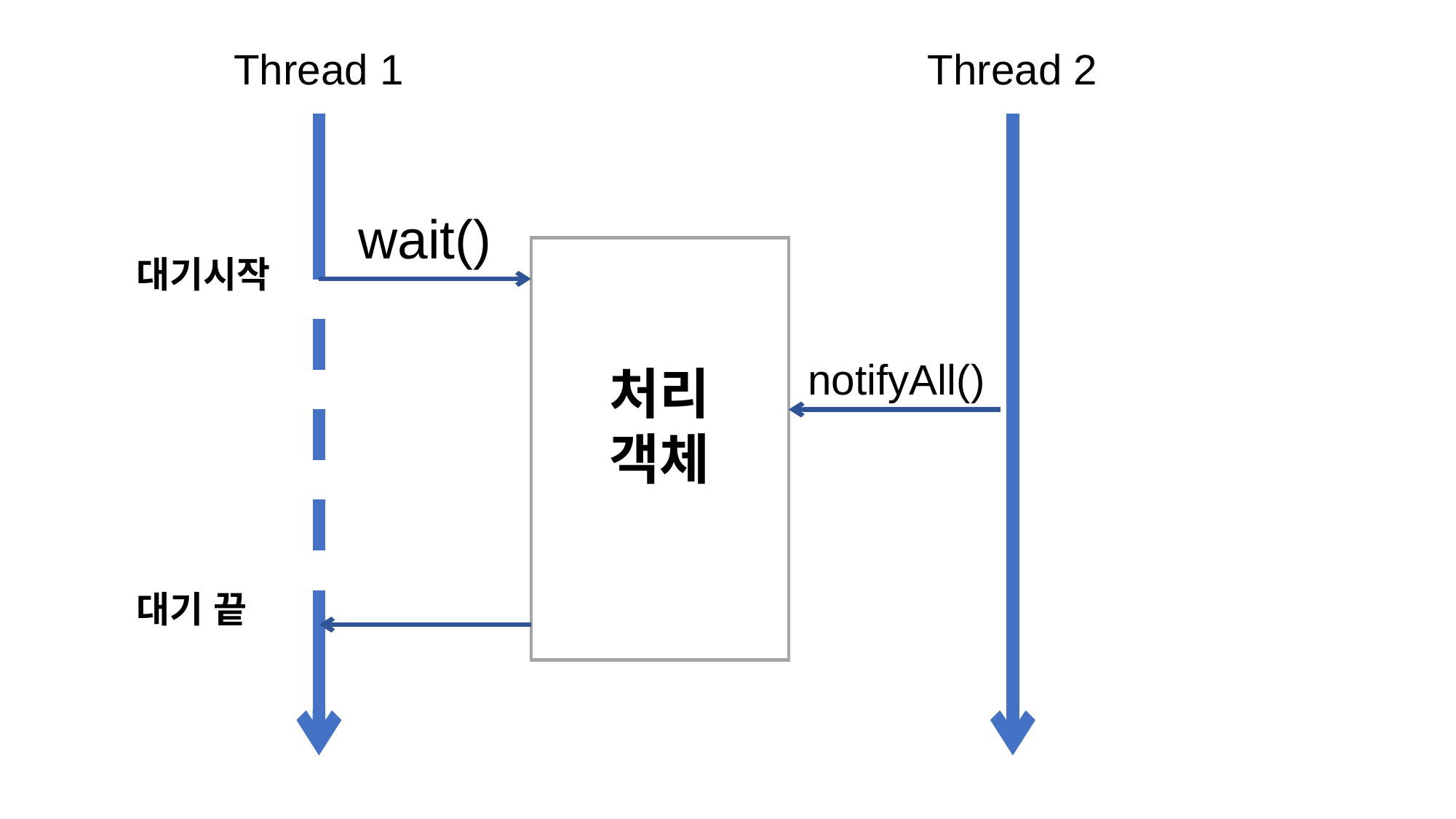

Thread 1
Thread 2
wait()

대기시작
notifyAll()
처리
객체
대기 끝